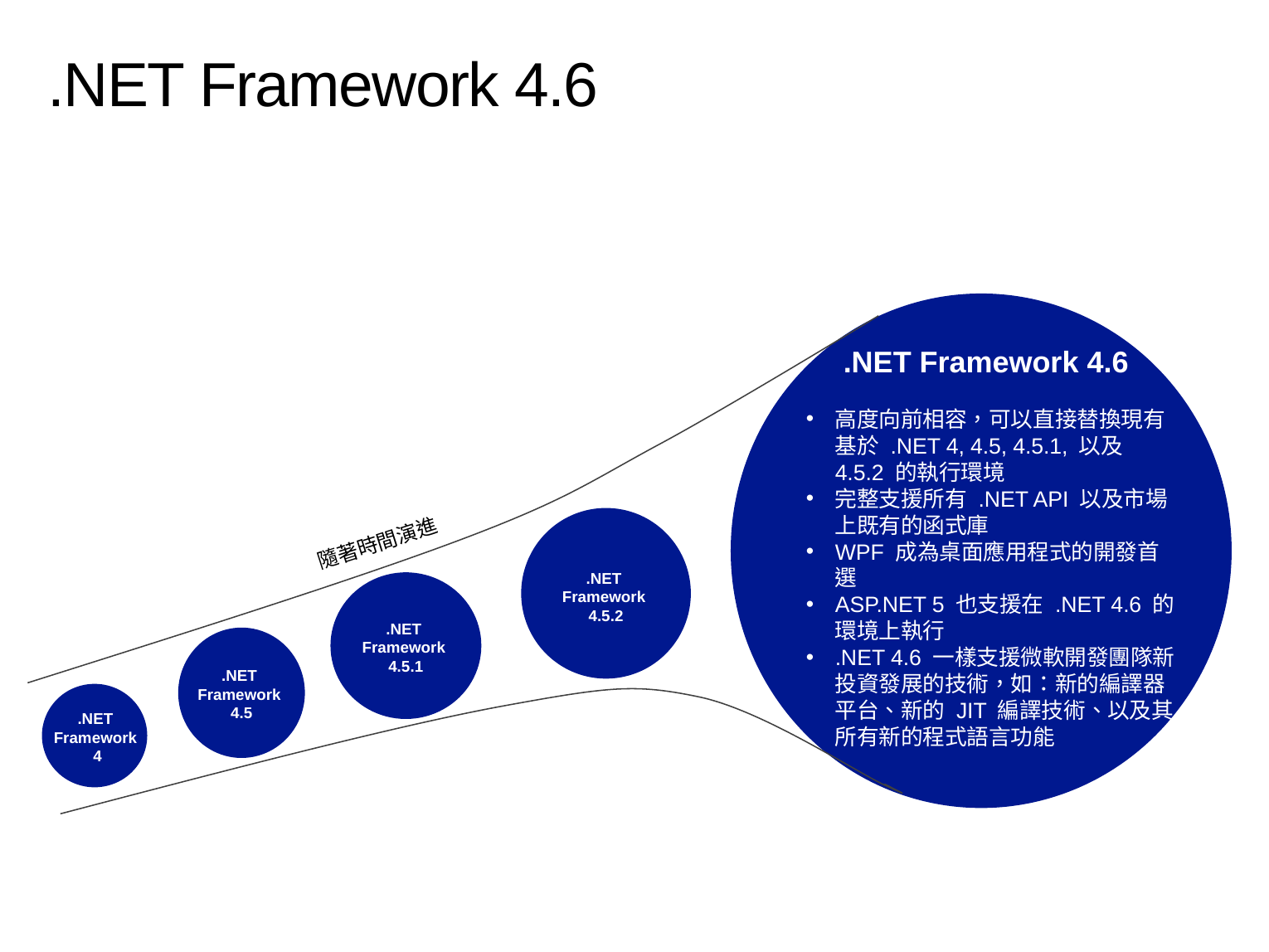

# .NET Framework 4.6

.NET Framework 4.6
高度向前相容，可以直接替換現有基於 .NET 4, 4.5, 4.5.1, 以及 4.5.2 的執行環境
完整支援所有 .NET API 以及市場上既有的函式庫
WPF 成為桌面應用程式的開發首選
ASP.NET 5 也支援在 .NET 4.6 的環境上執行
.NET 4.6 一樣支援微軟開發團隊新投資發展的技術，如：新的編譯器平台、新的 JIT 編譯技術、以及其所有新的程式語言功能

隨著時間演進
.NET
Framework
4.5.2

.NET
Framework
4.5.1

.NET
Framework
4.5

.NET
Framework
4